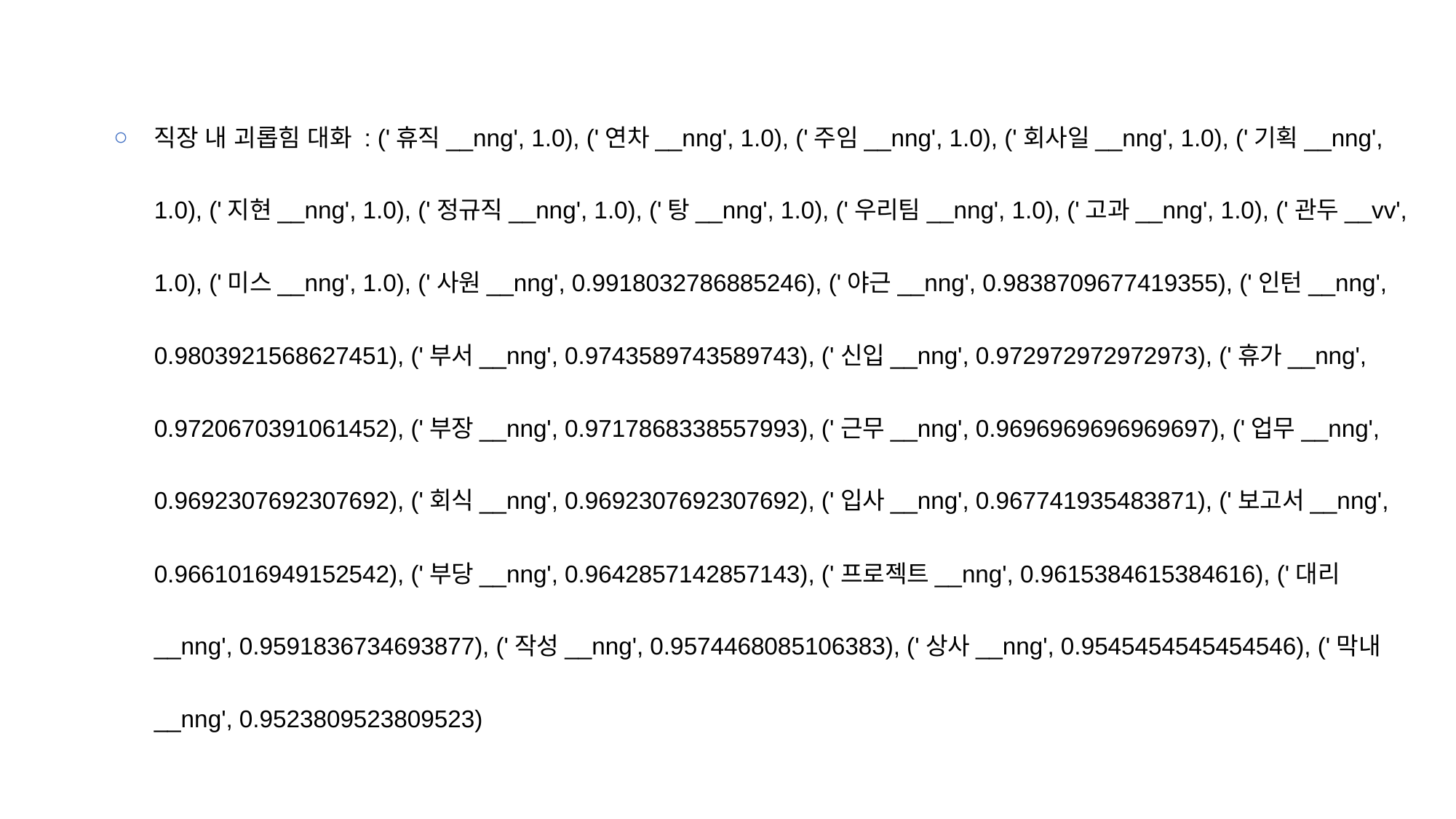

직장 내 괴롭힘 대화 : ('휴직__nng', 1.0), ('연차__nng', 1.0), ('주임__nng', 1.0), ('회사일__nng', 1.0), ('기획__nng', 1.0), ('지현__nng', 1.0), ('정규직__nng', 1.0), ('탕__nng', 1.0), ('우리팀__nng', 1.0), ('고과__nng', 1.0), ('관두__vv', 1.0), ('미스__nng', 1.0), ('사원__nng', 0.9918032786885246), ('야근__nng', 0.9838709677419355), ('인턴__nng', 0.9803921568627451), ('부서__nng', 0.9743589743589743), ('신입__nng', 0.972972972972973), ('휴가__nng', 0.9720670391061452), ('부장__nng', 0.9717868338557993), ('근무__nng', 0.9696969696969697), ('업무__nng', 0.9692307692307692), ('회식__nng', 0.9692307692307692), ('입사__nng', 0.967741935483871), ('보고서__nng', 0.9661016949152542), ('부당__nng', 0.9642857142857143), ('프로젝트__nng', 0.9615384615384616), ('대리__nng', 0.9591836734693877), ('작성__nng', 0.9574468085106383), ('상사__nng', 0.9545454545454546), ('막내__nng', 0.9523809523809523)